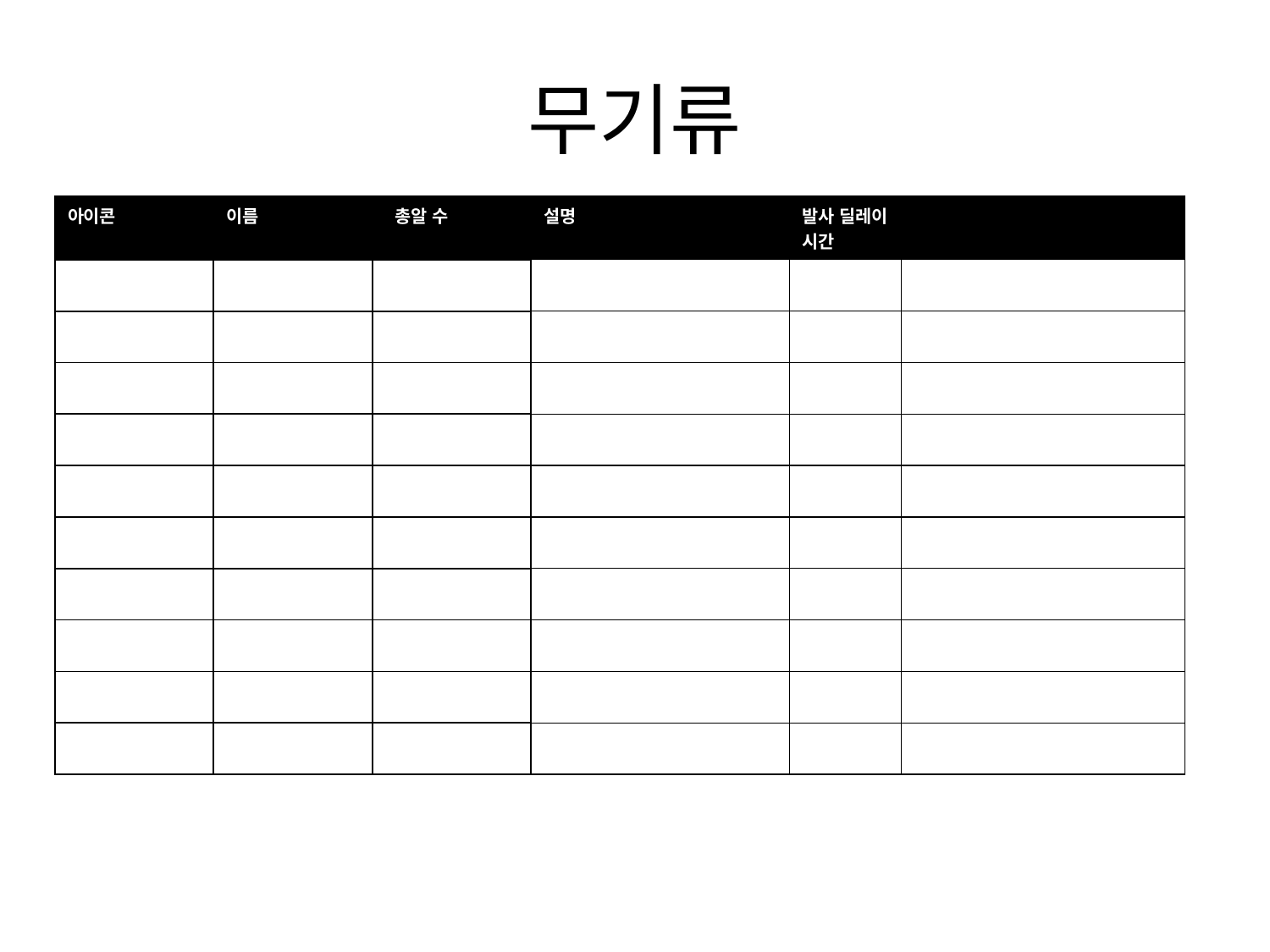

# 무기류
| 아이콘 | 이름 | 총알 수 | 설명 | 발사 딜레이 시간 |  |
| --- | --- | --- | --- | --- | --- |
|  |  |  |  |  |  |
|  |  |  |  |  |  |
|  |  |  |  |  |  |
|  |  |  |  |  |  |
|  |  |  |  |  |  |
|  |  |  |  |  |  |
|  |  |  |  |  |  |
|  |  |  |  |  |  |
|  |  |  |  |  |  |
|  |  |  |  |  |  |